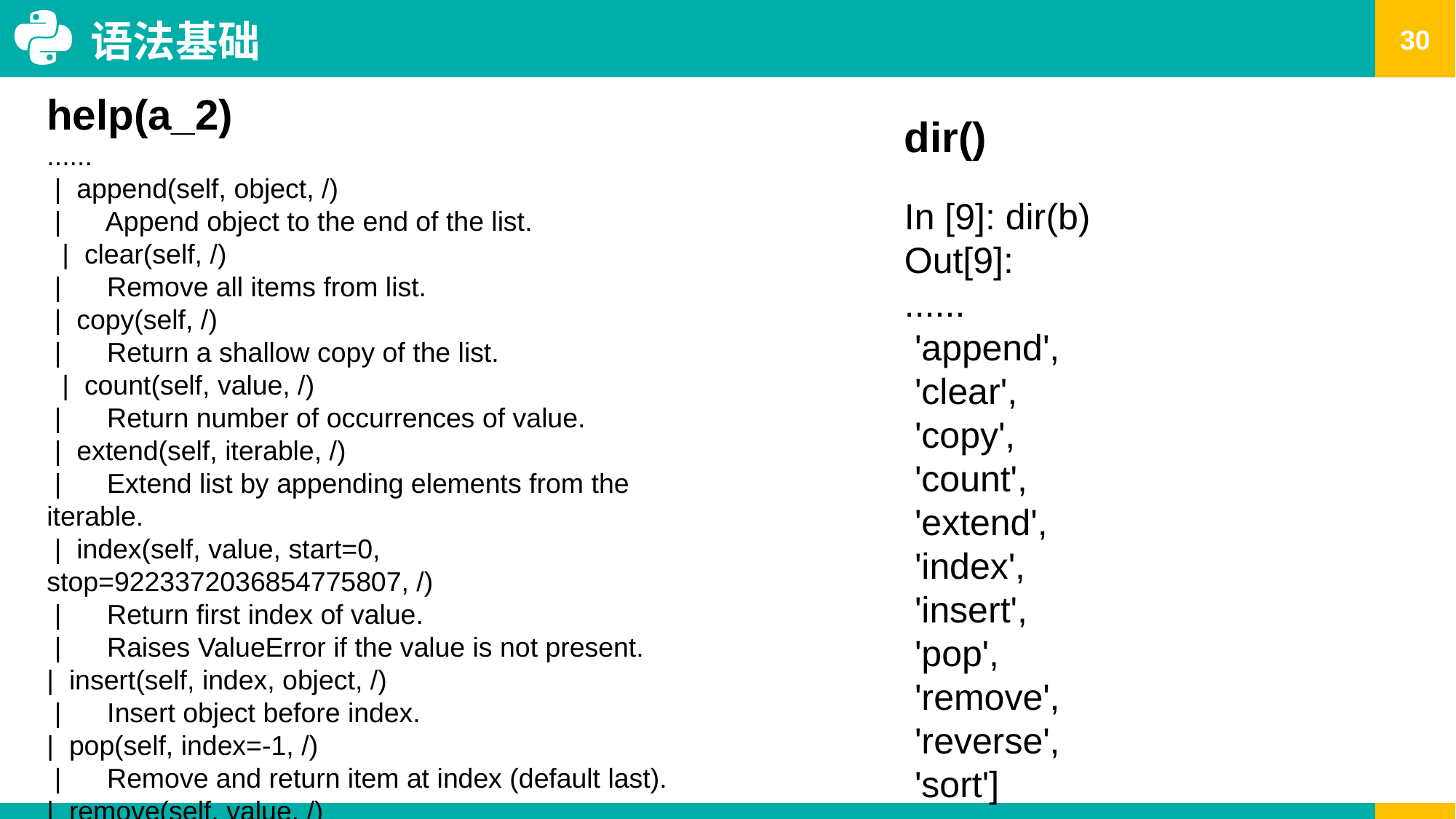

语法基础

help(a_2)
......
 |  append(self, object, /)
 |      Append object to the end of the list.
  |  clear(self, /)
 |      Remove all items from list.
 |  copy(self, /)
 |      Return a shallow copy of the list.
  |  count(self, value, /)
 |      Return number of occurrences of value.
 |  extend(self, iterable, /)
 |      Extend list by appending elements from the iterable.
 |  index(self, value, start=0, stop=9223372036854775807, /)
 |      Return first index of value.
 |      Raises ValueError if the value is not present.
|  insert(self, index, object, /)
 |      Insert object before index.
|  pop(self, index=-1, /)
 |      Remove and return item at index (default last).
|  remove(self, value, /)
 |      Remove first occurrence of value.

dir()

In [9]: dir(b)
Out[9]:
......
 'append',
 'clear',
 'copy',
 'count',
 'extend',
 'index',
 'insert',
 'pop',
 'remove',
 'reverse',
 'sort']
……